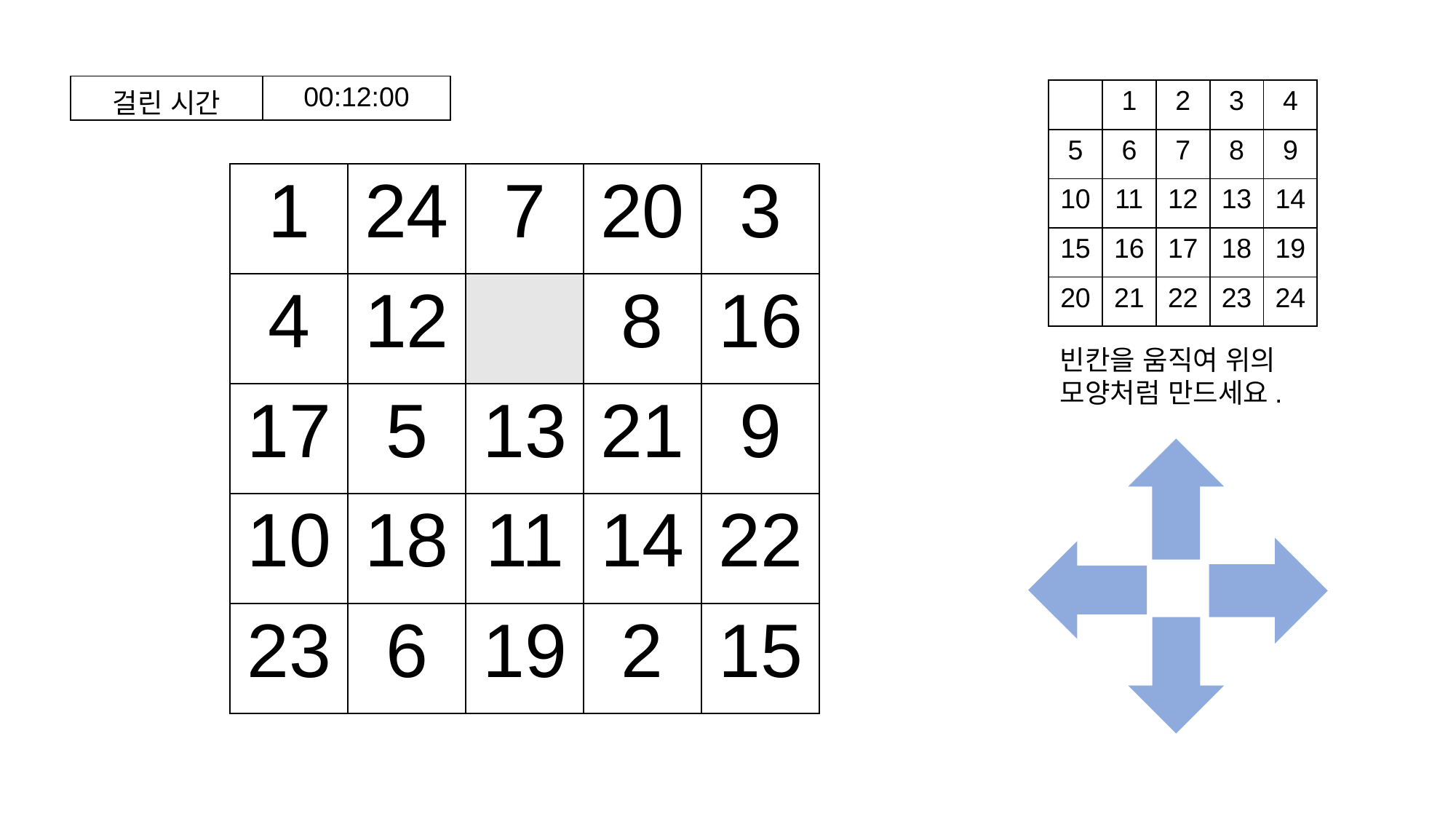

| 걸린 시간 | 00:12:00 |
| --- | --- |
|  | 1 | 2 | 3 | 4 |
| --- | --- | --- | --- | --- |
| 5 | 6 | 7 | 8 | 9 |
| 10 | 11 | 12 | 13 | 14 |
| 15 | 16 | 17 | 18 | 19 |
| 20 | 21 | 22 | 23 | 24 |
| 1 | 24 | 7 | 20 | 3 |
| --- | --- | --- | --- | --- |
| 4 | 12 |  | 8 | 16 |
| 17 | 5 | 13 | 21 | 9 |
| 10 | 18 | 11 | 14 | 22 |
| 23 | 6 | 19 | 2 | 15 |
빈칸을 움직여 위의 모양처럼 만드세요.